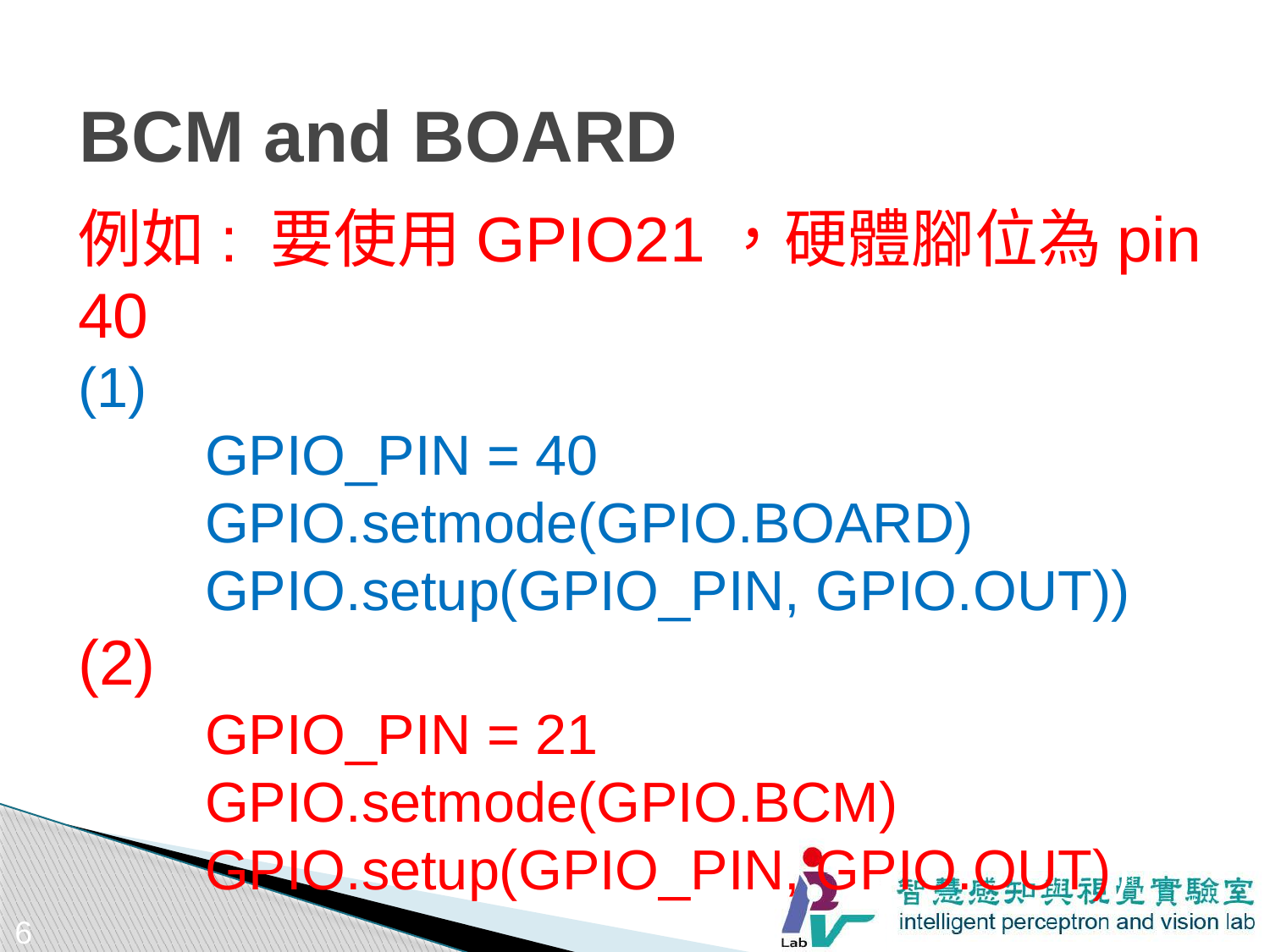

# BCM and BOARD
例如: 要使用GPIO21，硬體腳位為pin 40
(1)
GPIO_PIN = 40
GPIO.setmode(GPIO.BOARD)
GPIO.setup(GPIO_PIN, GPIO.OUT))
(2)
GPIO_PIN = 21
GPIO.setmode(GPIO.BCM)
GPIO.setup(GPIO_PIN, GPIO.OUT))